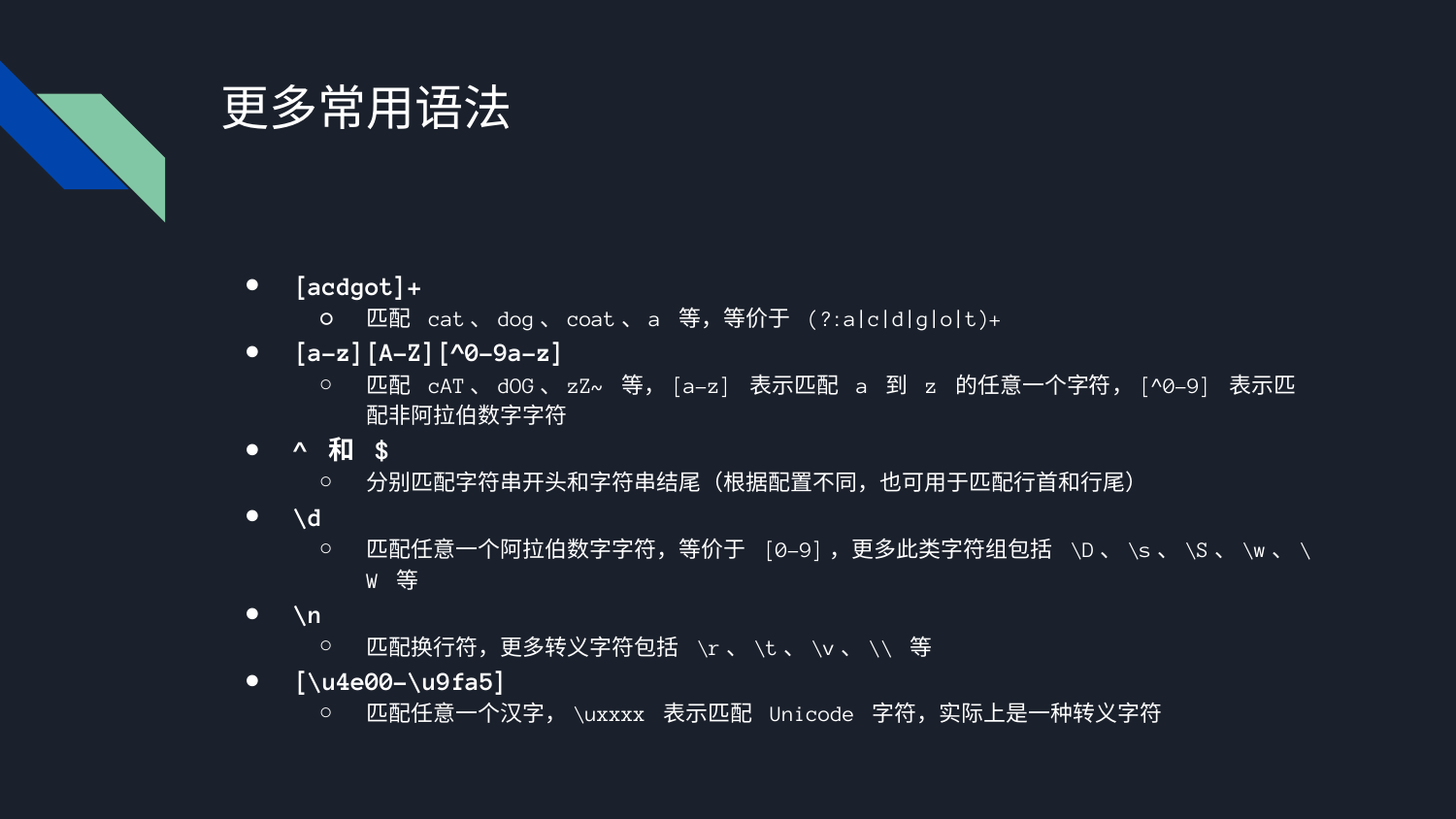

# 更多常用语法
[acdgot]+
匹配 cat、dog、coat、a 等，等价于 (?:a|c|d|g|o|t)+
[a-z][A-Z][^0-9a-z]
匹配 cAT、dOG、zZ~ 等，[a-z] 表示匹配 a 到 z 的任意一个字符，[^0-9] 表示匹配非阿拉伯数字字符
^ 和 $
分别匹配字符串开头和字符串结尾（根据配置不同，也可用于匹配行首和行尾）
\d
匹配任意一个阿拉伯数字字符，等价于 [0-9]，更多此类字符组包括 \D、\s、\S、\w、\W 等
\n
匹配换行符，更多转义字符包括 \r、\t、\v、\\ 等
[\u4e00-\u9fa5]
匹配任意一个汉字，\uxxxx 表示匹配 Unicode 字符，实际上是一种转义字符